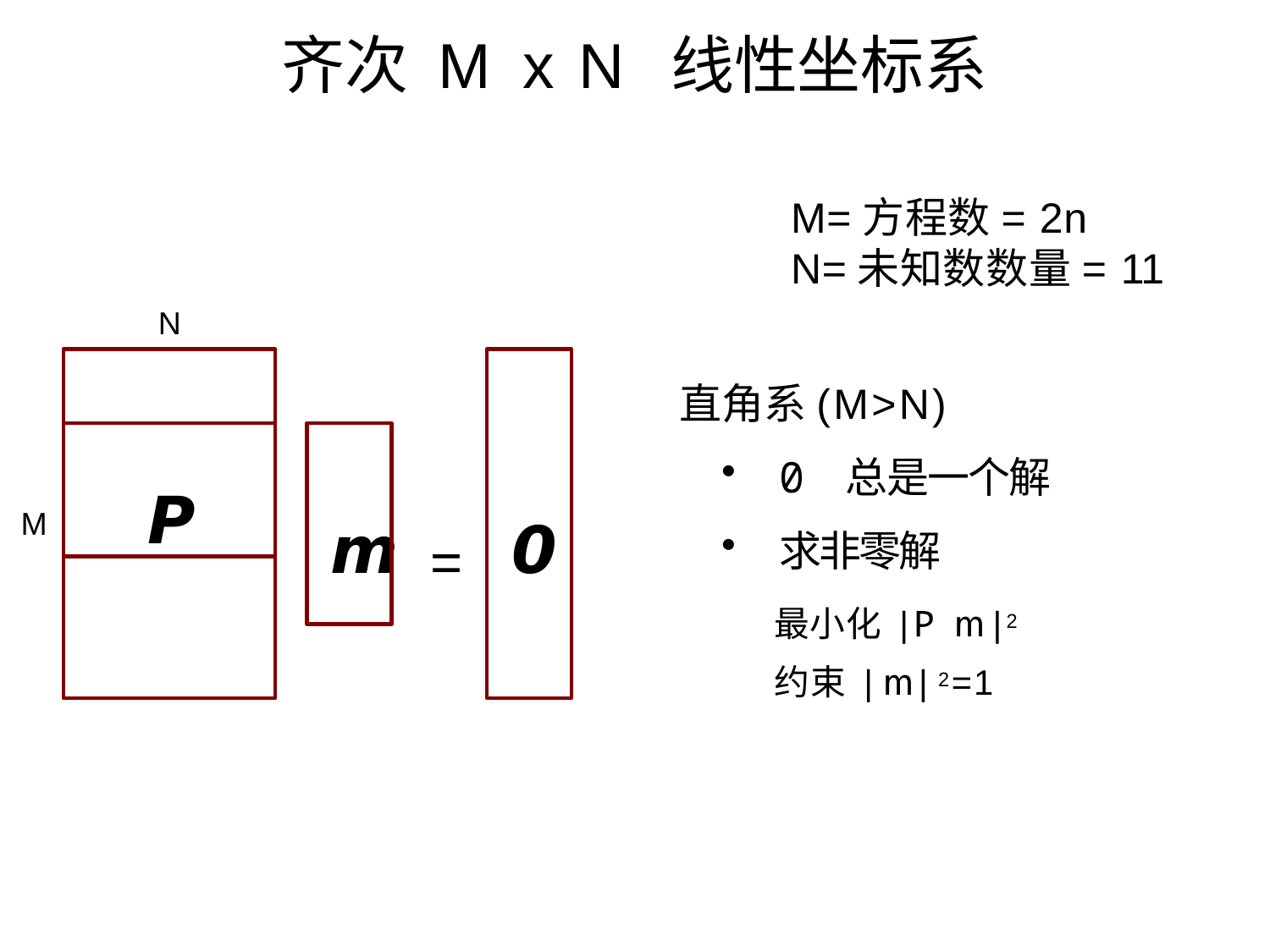

# 齐次 M x N 线性坐标系
M=方程数= 2n
N=未知数数量= 11

直角系(M>N)
0 总是一个解
求非零解
最小化 |P m|2
约束 |m|2=1
N

P

m =	0
M